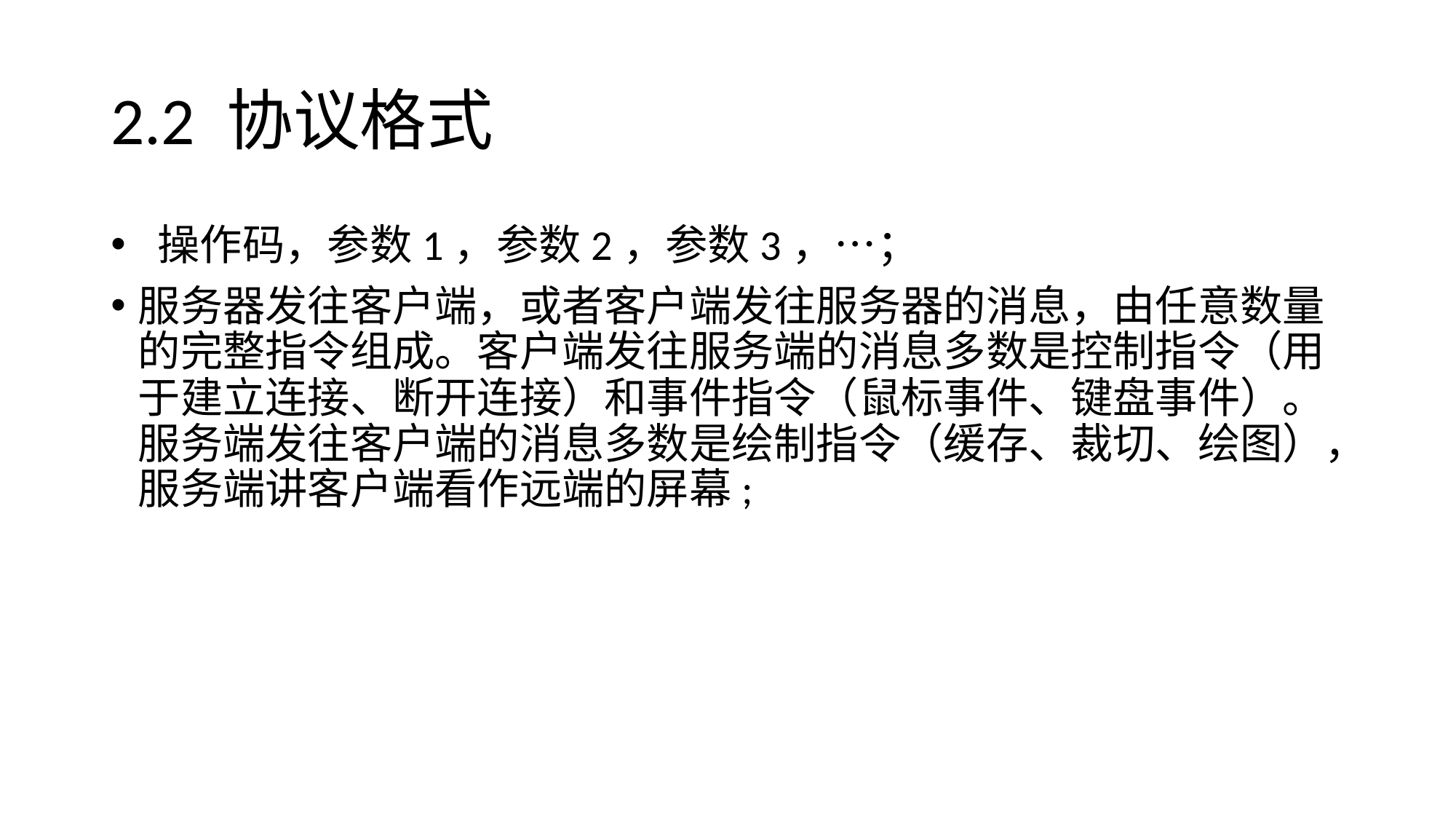

# 2.2 协议格式
 操作码，参数1，参数2，参数3，…；
服务器发往客户端，或者客户端发往服务器的消息，由任意数量的完整指令组成。客户端发往服务端的消息多数是控制指令（用于建立连接、断开连接）和事件指令（鼠标事件、键盘事件）。服务端发往客户端的消息多数是绘制指令（缓存、裁切、绘图），服务端讲客户端看作远端的屏幕;